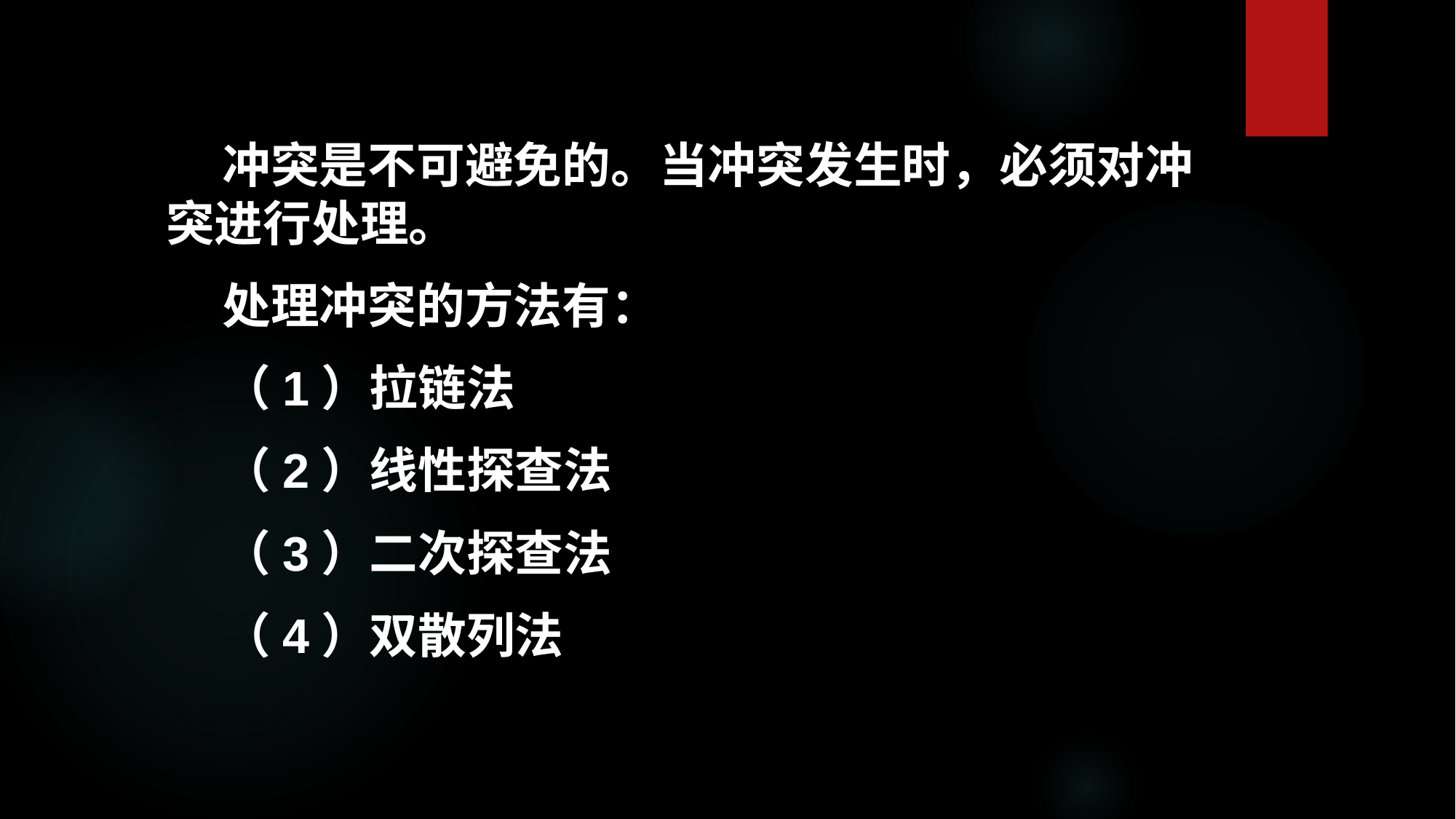

冲突是不可避免的。当冲突发生时，必须对冲突进行处理。
    处理冲突的方法有：
    （1）拉链法
    （2）线性探查法
    （3）二次探查法
    （4）双散列法